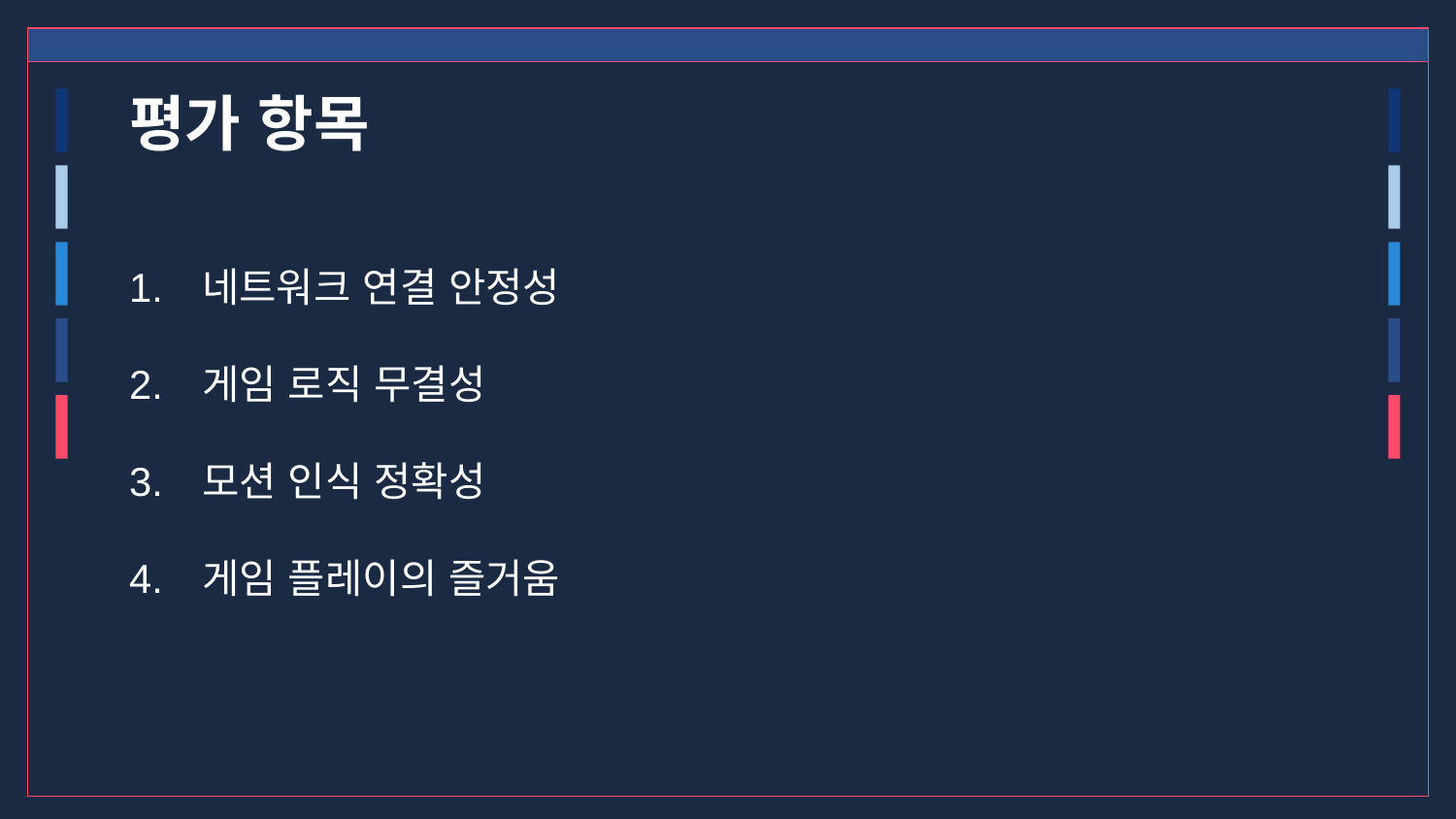

# 평가 항목
네트워크 연결 안정성

게임 로직 무결성

모션 인식 정확성

게임 플레이의 즐거움